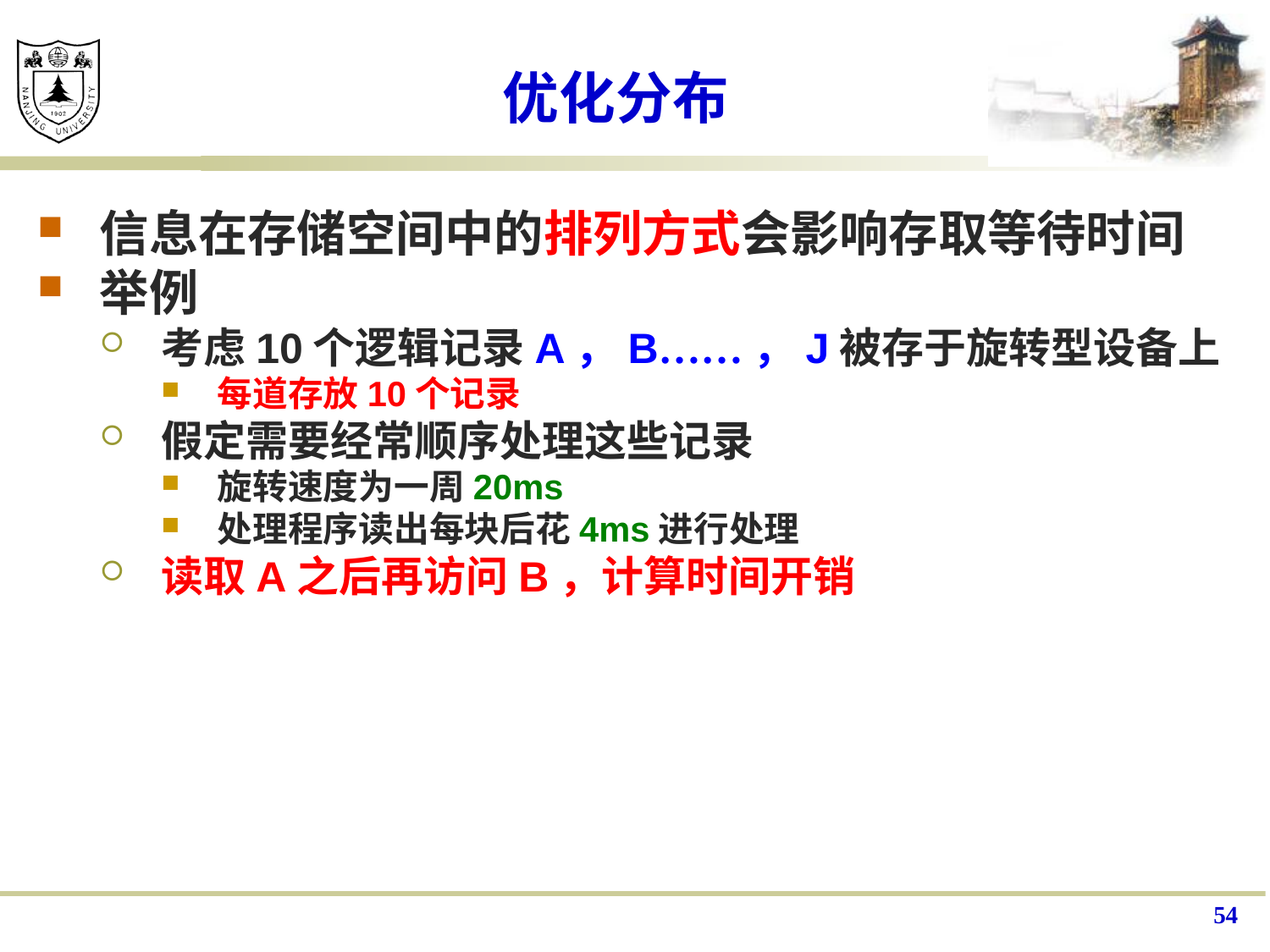

# 优化分布
信息在存储空间中的排列方式会影响存取等待时间
举例
考虑10个逻辑记录A，B……，J被存于旋转型设备上
每道存放10个记录
假定需要经常顺序处理这些记录
旋转速度为一周20ms
处理程序读出每块后花4ms进行处理
读取A之后再访问B，计算时间开销
54